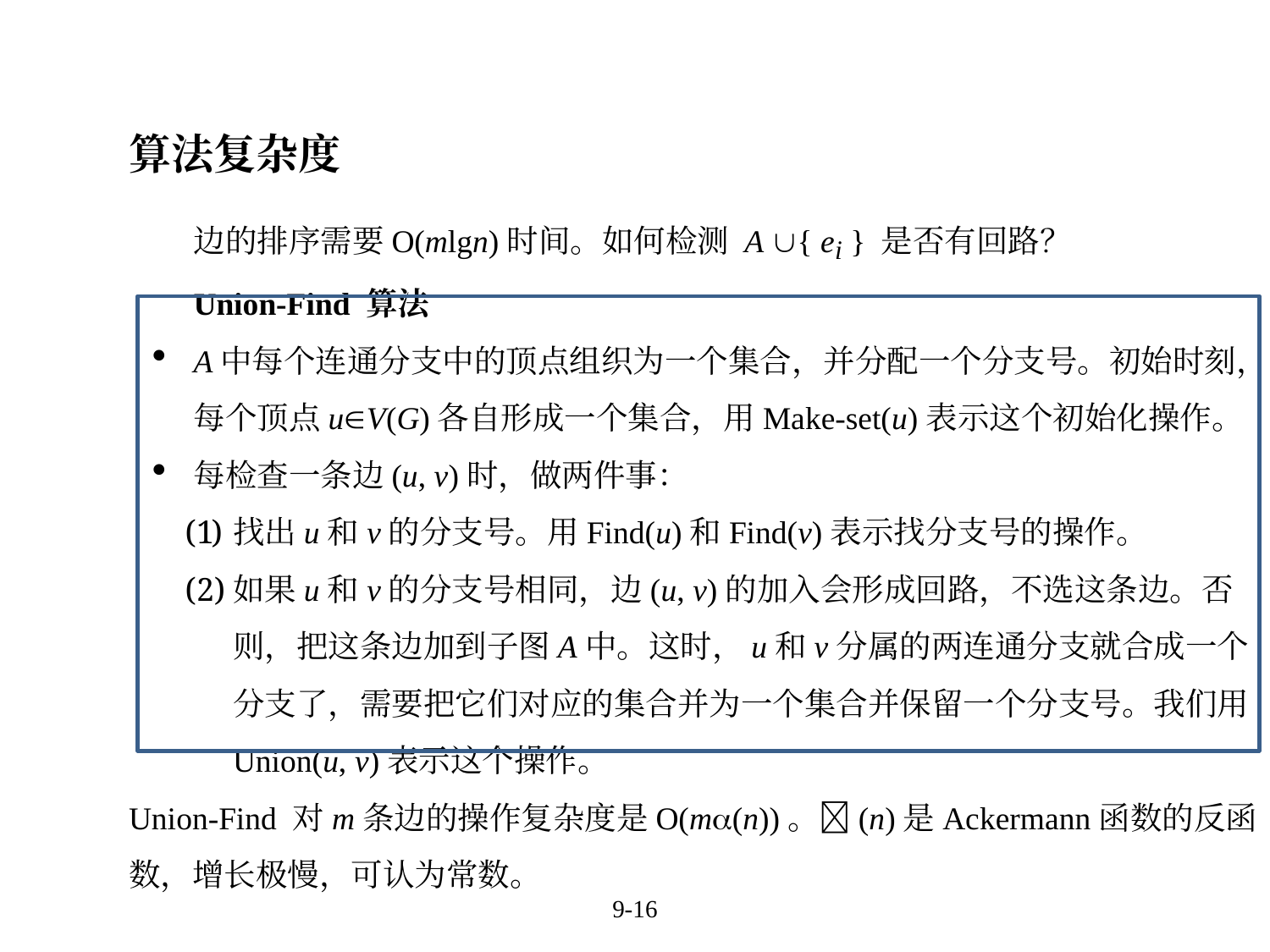

算法复杂度
边的排序需要O(mlgn)时间。如何检测 A ∪{ ei } 是否有回路？
Union-Find 算法
A中每个连通分支中的顶点组织为一个集合，并分配一个分支号。初始时刻，每个顶点u∈V(G)各自形成一个集合，用Make-set(u)表示这个初始化操作。
每检查一条边(u, v)时，做两件事：
找出u和v的分支号。用Find(u)和Find(v)表示找分支号的操作。
如果u和v的分支号相同，边(u, v)的加入会形成回路，不选这条边。否则，把这条边加到子图A中。这时，u和v分属的两连通分支就合成一个分支了，需要把它们对应的集合并为一个集合并保留一个分支号。我们用Union(u, v)表示这个操作。
Union-Find 对m条边的操作复杂度是O(mα(n))。α(n)是Ackermann函数的反函数，增长极慢，可认为常数。

9-16